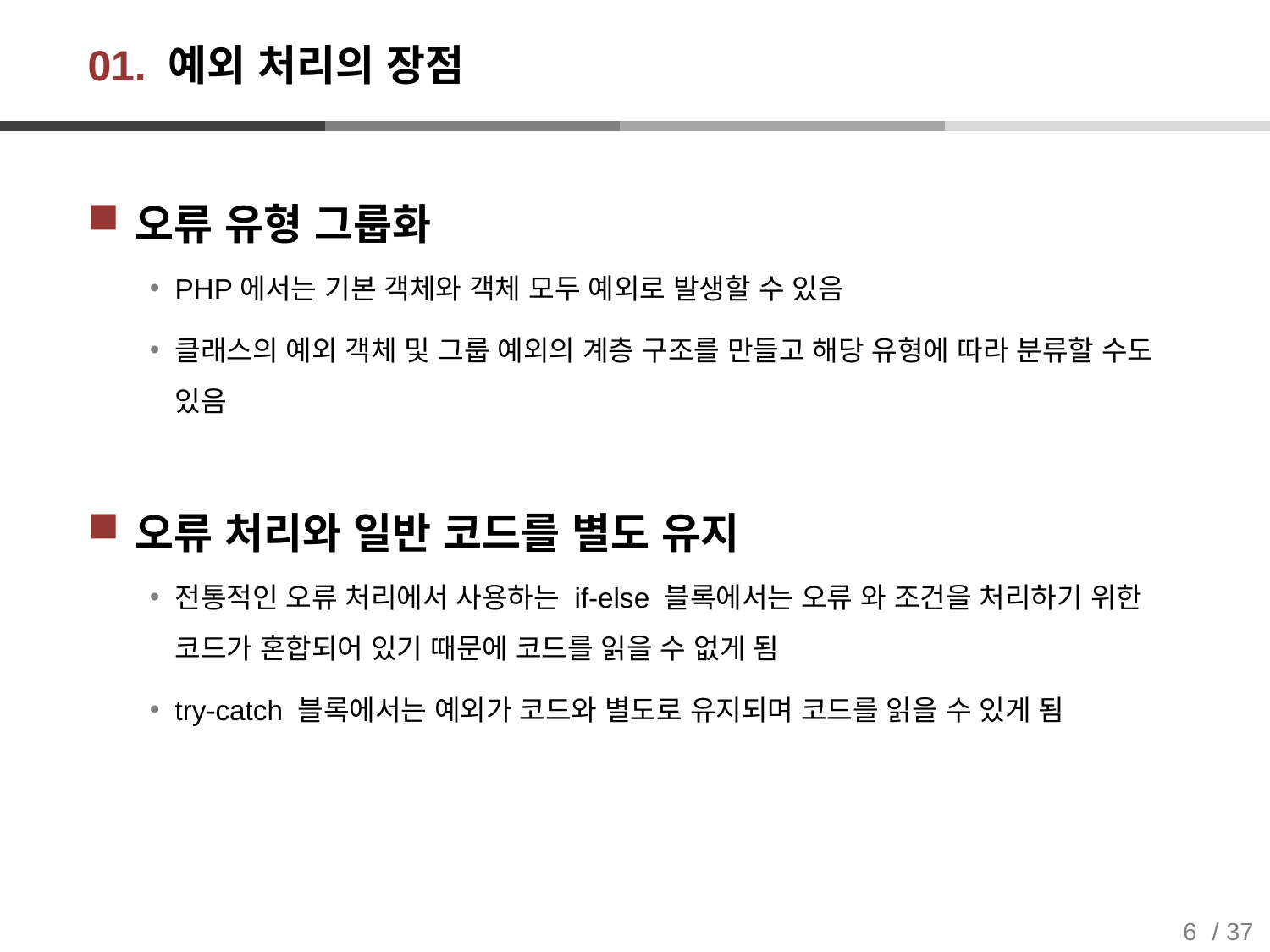

# 01. 예외 처리의 장점
오류 유형 그룹화
PHP에서는 기본 객체와 객체 모두 예외로 발생할 수 있음
클래스의 예외 객체 및 그룹 예외의 계층 구조를 만들고 해당 유형에 따라 분류할 수도 있음

오류 처리와 일반 코드를 별도 유지
전통적인 오류 처리에서 사용하는 if-else 블록에서는 오류 와 조건을 처리하기 위한 코드가 혼합되어 있기 때문에 코드를 읽을 수 없게 됨
try-catch 블록에서는 예외가 코드와 별도로 유지되며 코드를 읽을 수 있게 됨